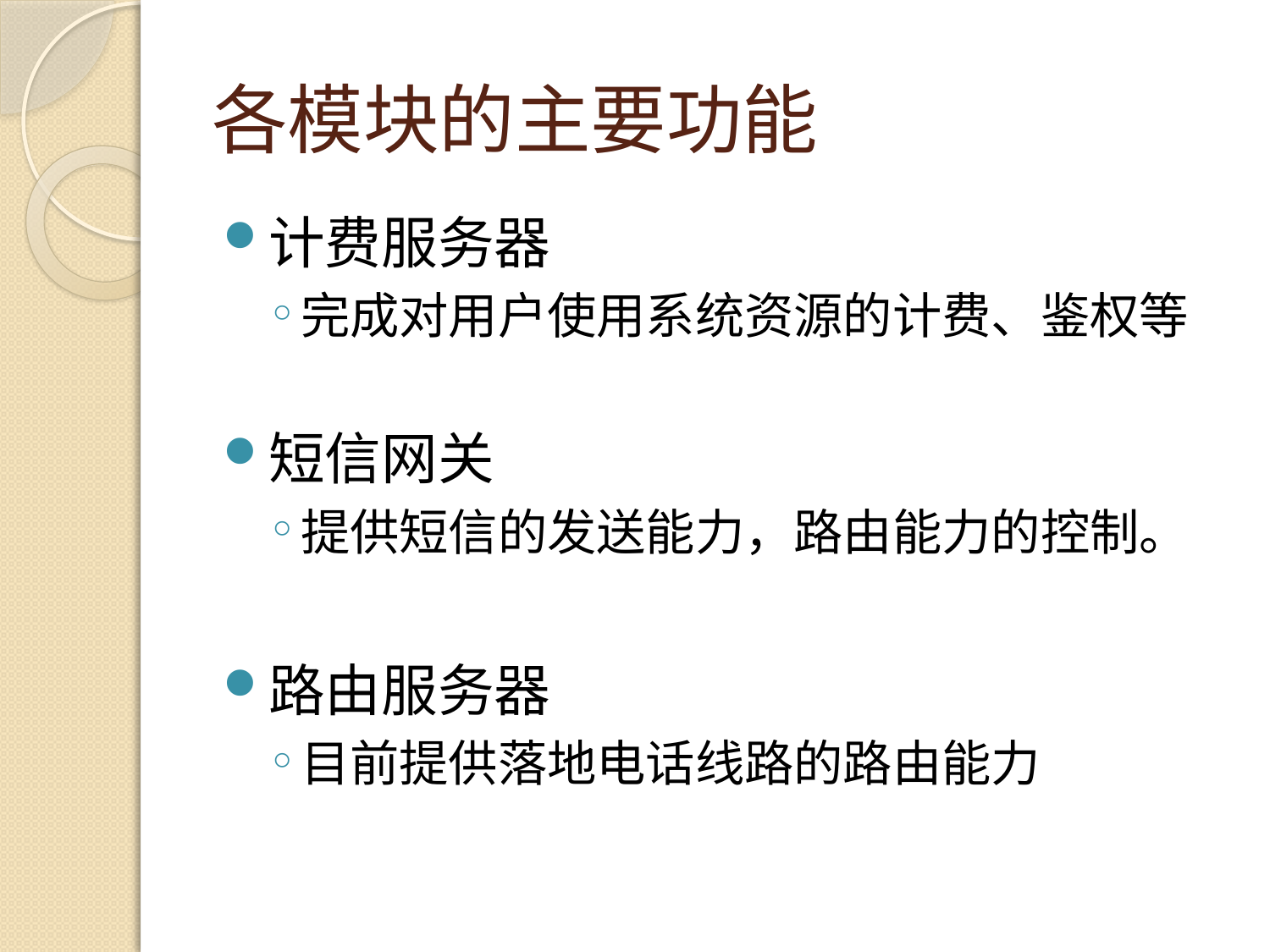

# 各模块的主要功能
计费服务器
完成对用户使用系统资源的计费、鉴权等

短信网关
提供短信的发送能力，路由能力的控制。

路由服务器
目前提供落地电话线路的路由能力